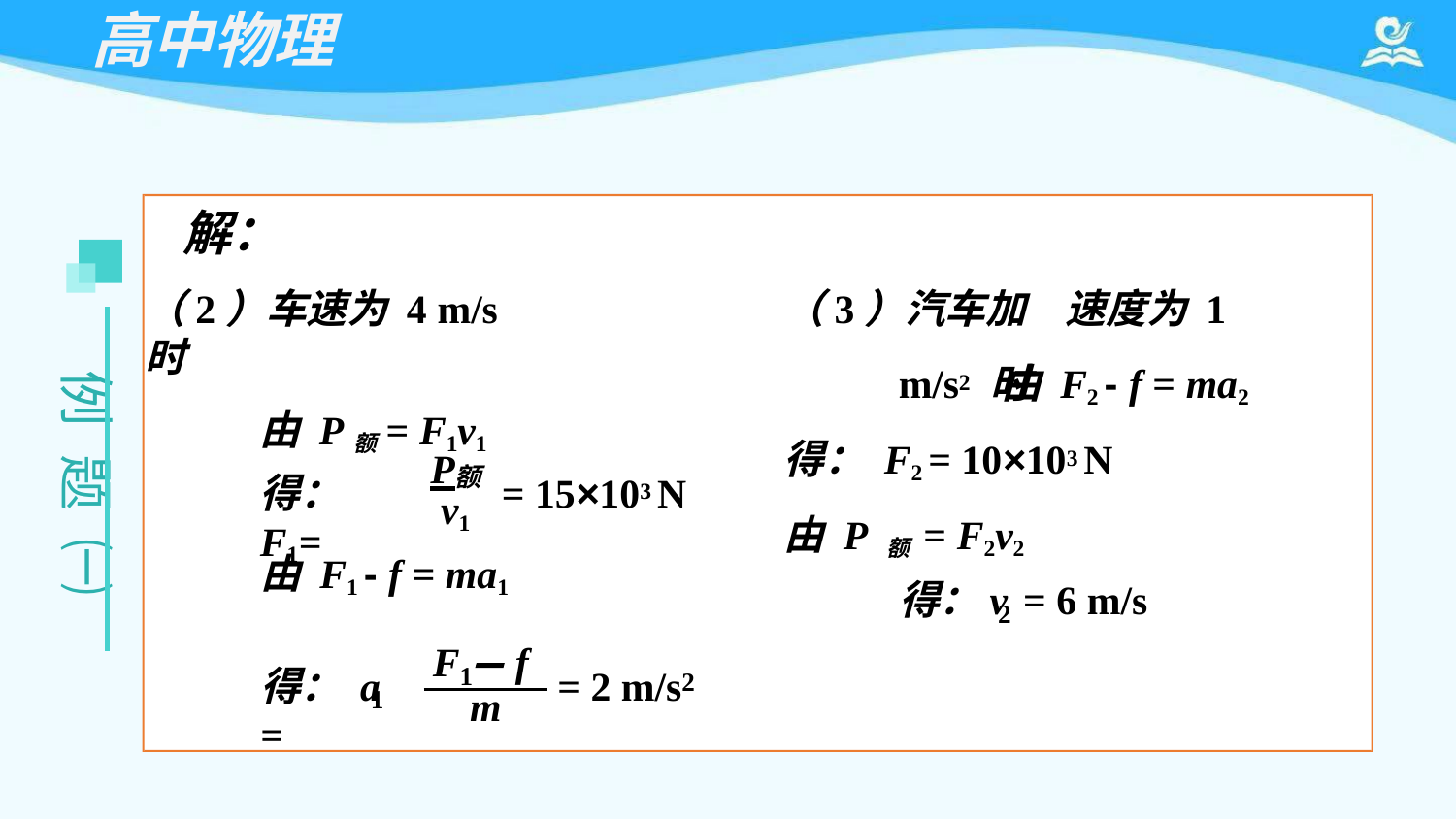

# 高中物理
解：
（2）车速为 4 m/s 时
由 P额= F1v1

（3）汽车加速度为 1 m/s2 时 由 F2 - f = ma2
得： F2 = 10×103 N
由 P 额 = F2v2

例
P
题
额
v1
得：F1=
= 15×103 N
㈠
由 F1 - f = ma1
得：v	= 6 m/s
2
F − f
1
得： a =
= 2 m/s
2
m
1